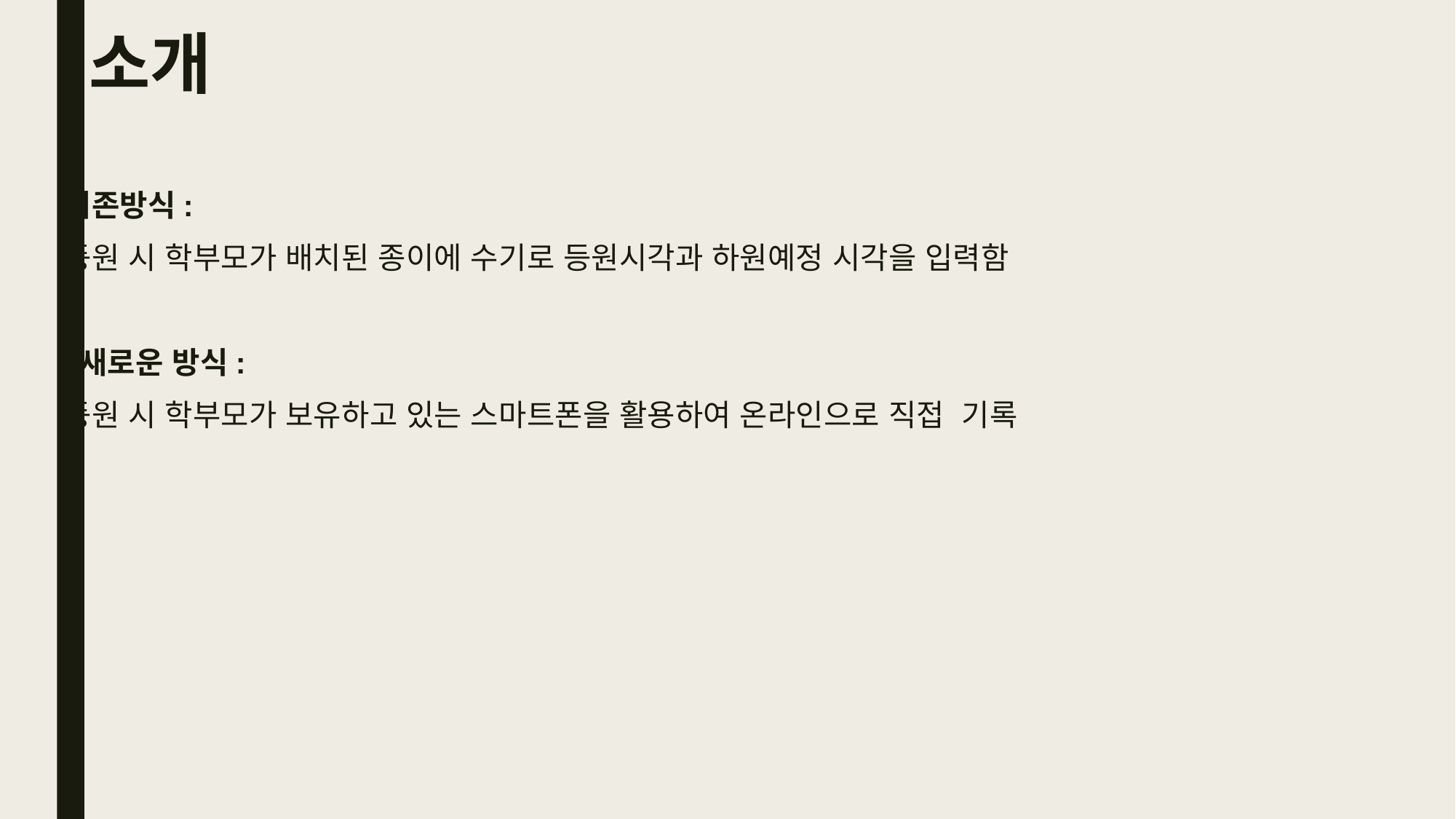

# 소개
기존방식:
등원 시 학부모가 배치된 종이에 수기로 등원시각과 하원예정 시각을 입력함

 새로운 방식:
등원 시 학부모가 보유하고 있는 스마트폰을 활용하여 온라인으로 직접  기록